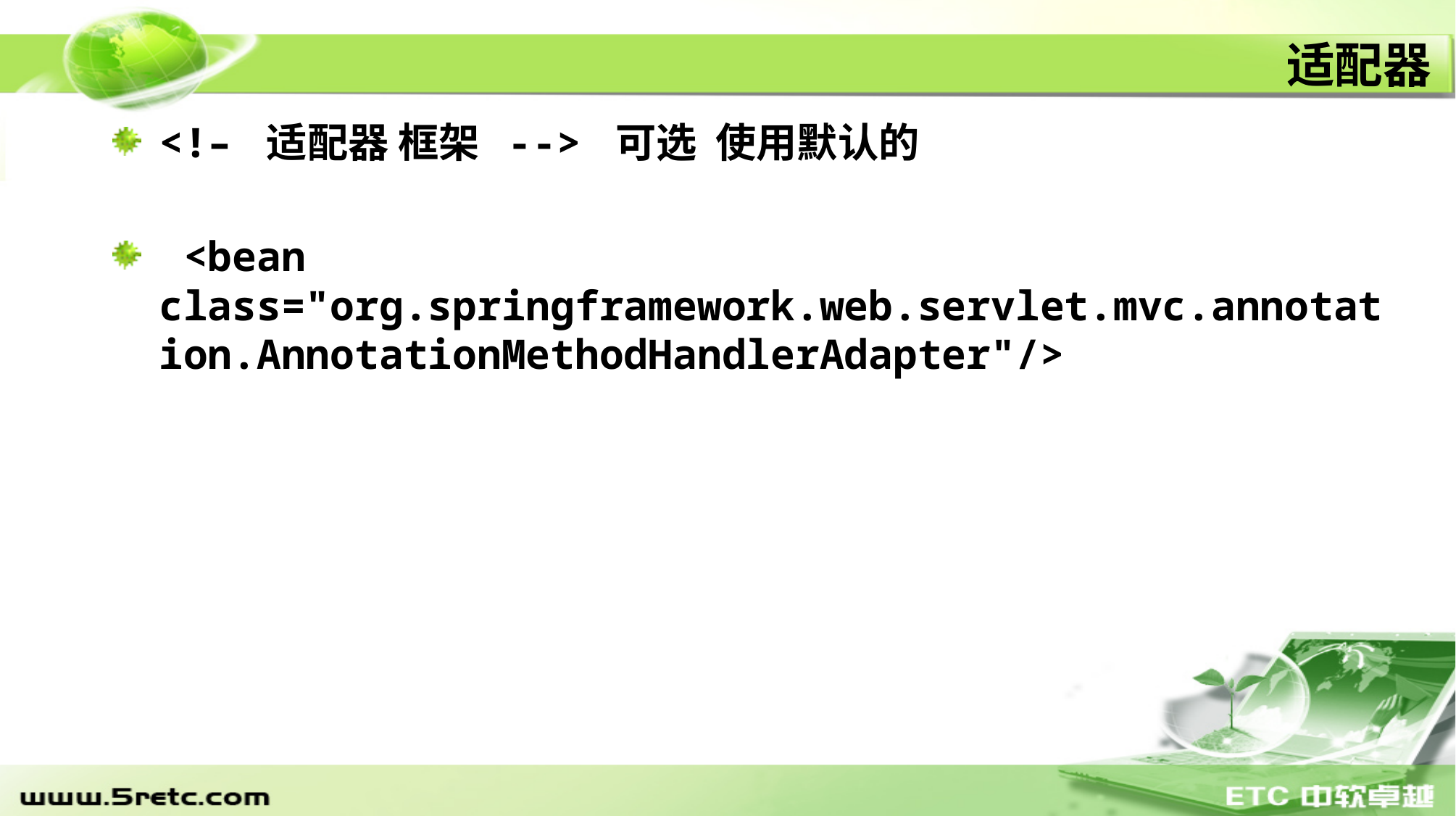

# 适配器
<!– 适配器 框架  --> 可选  使用默认的

 <bean class="org.springframework.web.servlet.mvc.annotation.AnnotationMethodHandlerAdapter"/>